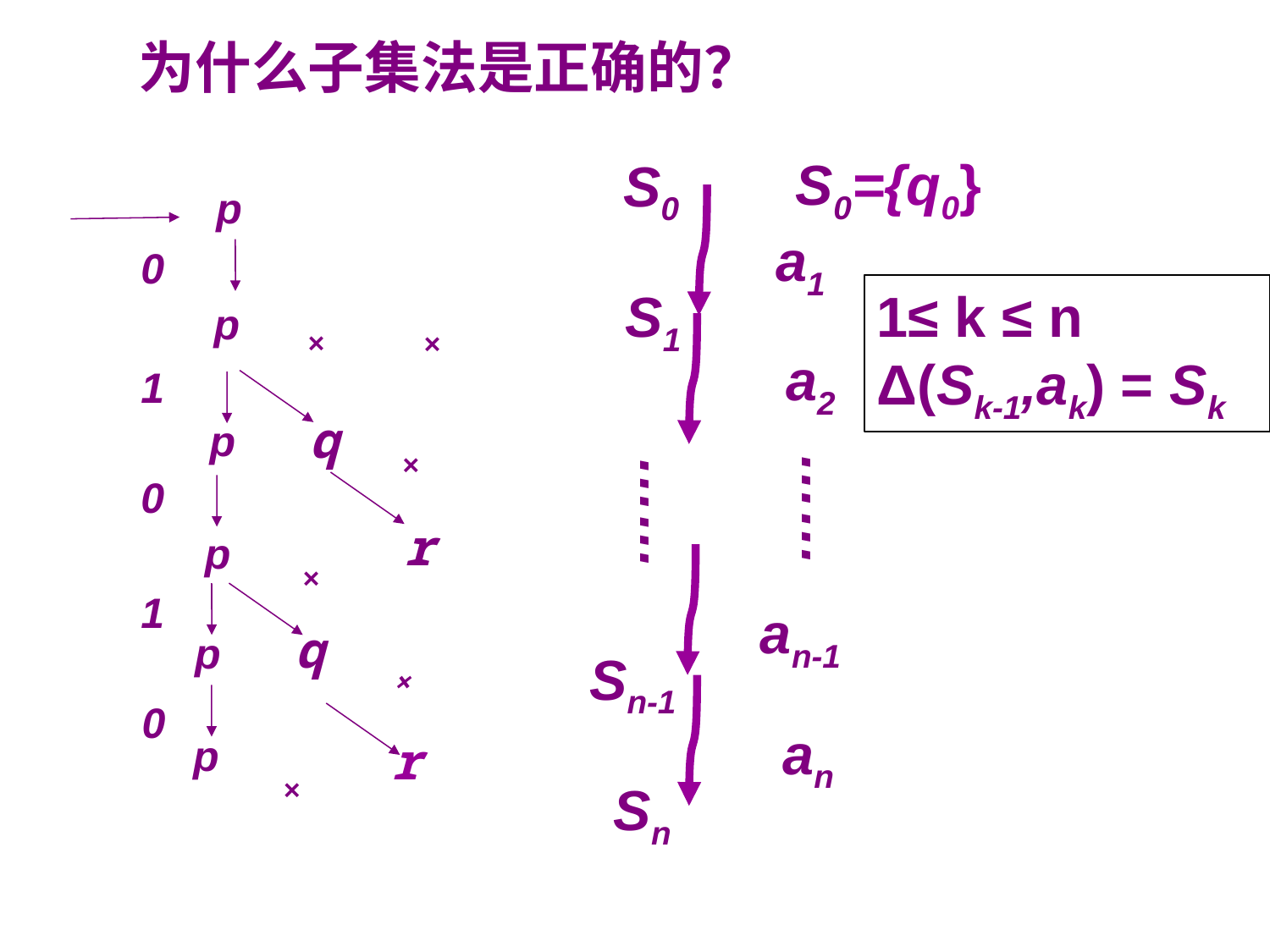

为什么子集法是正确的？
S0={q0}
S0
   p

a1
0

S1
1≤ k ≤ n
Δ(Sk-1,ak) = Sk
×
×
p
a2
1

q
×
p
0
……

……

r
p
×
an-1
Sn-1
an
Sn
1

q
p
×

0

p
r
×